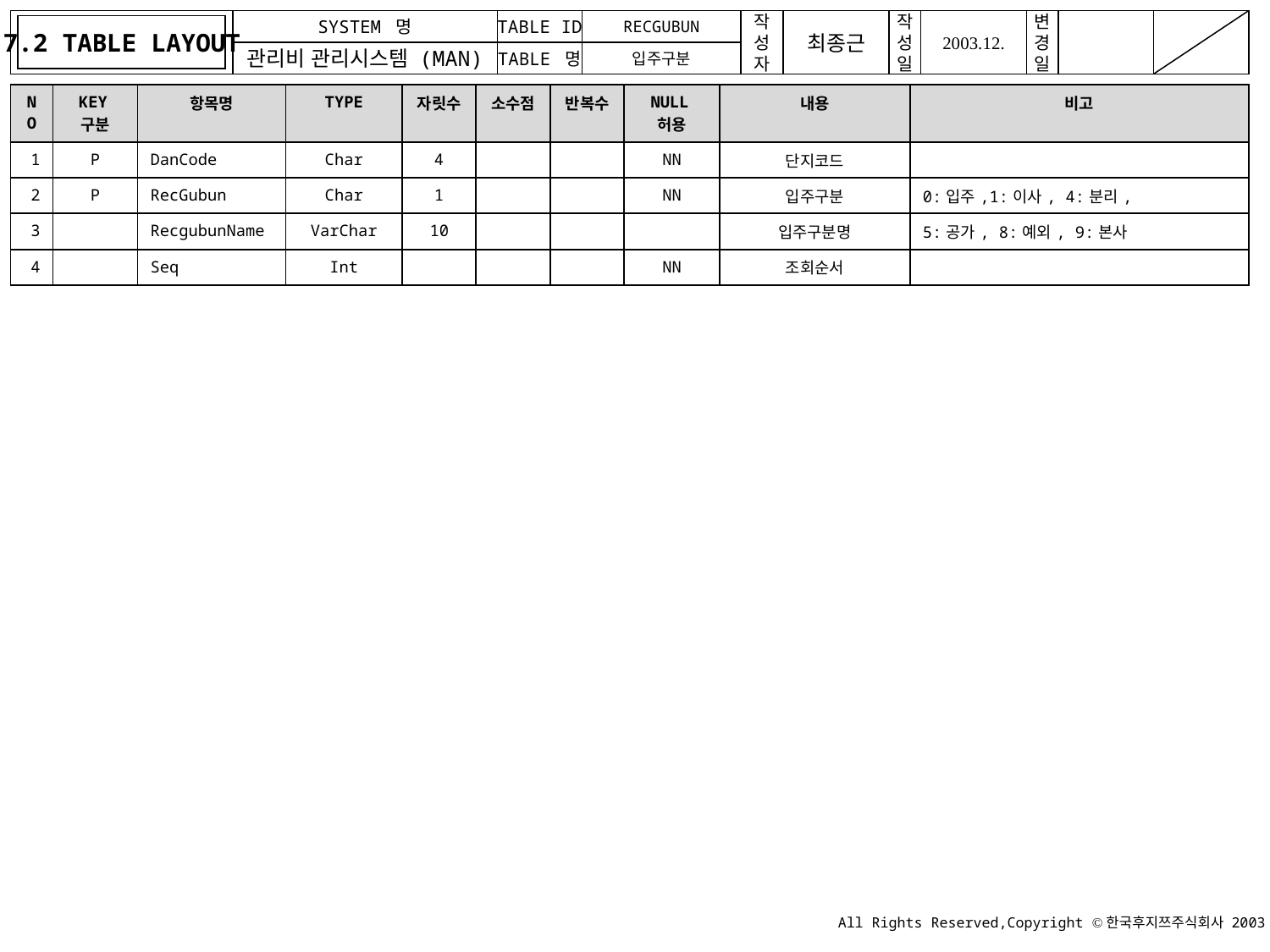

7.2 TABLE LAYOUT
RECGUBUN
입주구분
| NO | KEY구분 | 항목명 | TYPE | 자릿수 | 소수점 | 반복수 | NULL허용 | 내용 | 비고 |
| --- | --- | --- | --- | --- | --- | --- | --- | --- | --- |
| 1 | P | DanCode | Char | 4 |  |  | NN | 단지코드 |  |
| 2 | P | RecGubun | Char | 1 |  |  | NN | 입주구분 | 0:입주,1:이사, 4:분리, |
| 3 |  | RecgubunName | VarChar | 10 |  |  |  | 입주구분명 | 5:공가, 8:예외, 9:본사 |
| 4 |  | Seq | Int |  |  |  | NN | 조회순서 |  |